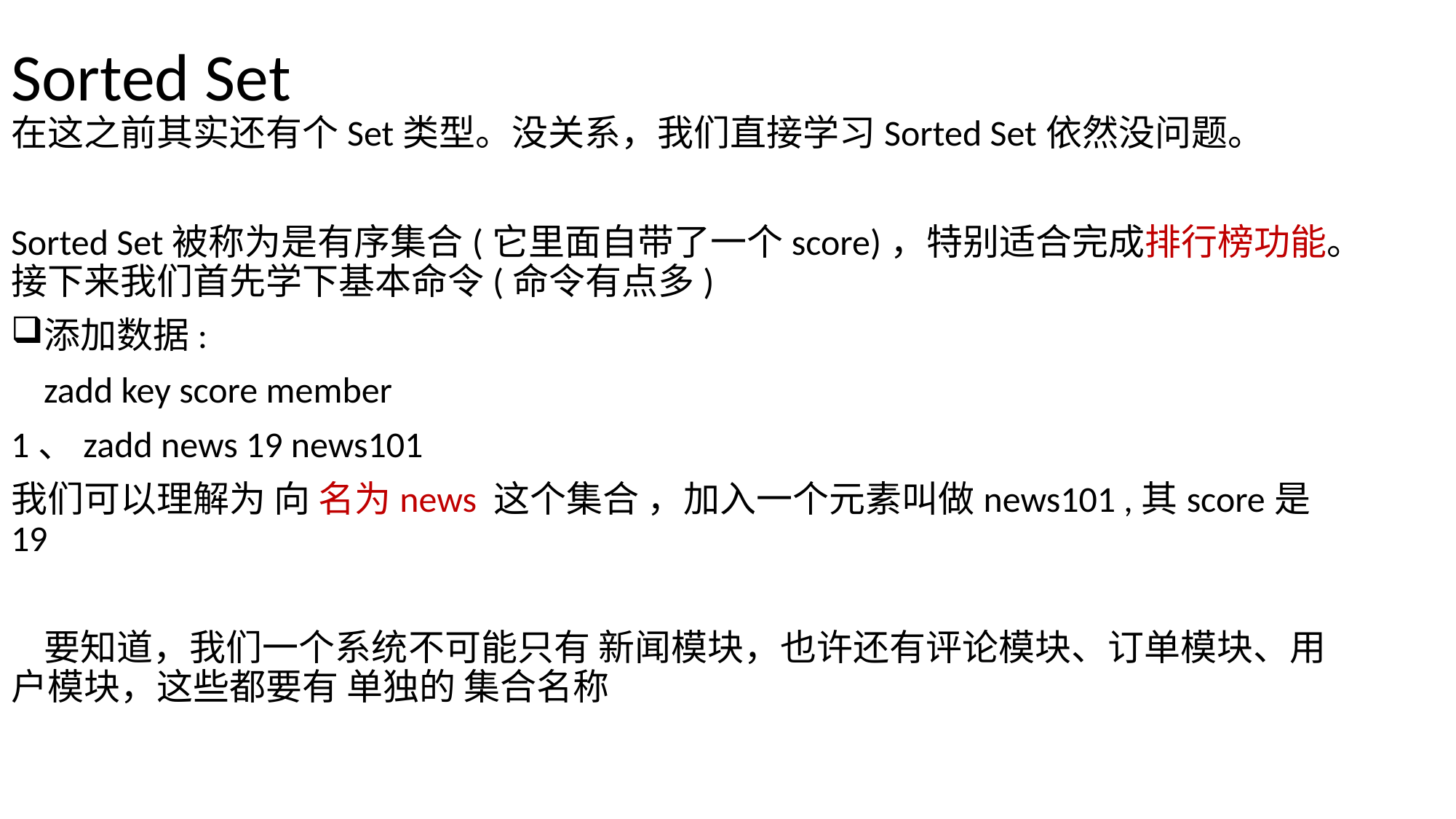

# Sorted Set
在这之前其实还有个Set类型。没关系，我们直接学习Sorted Set依然没问题。

Sorted Set被称为是有序集合(它里面自带了一个score)，特别适合完成排行榜功能。接下来我们首先学下基本命令(命令有点多)
添加数据:
    zadd key score member
1、zadd news 19 news101
我们可以理解为 向 名为news 这个集合 ，加入一个元素叫做news101 ,其score是19

   要知道，我们一个系统不可能只有 新闻模块，也许还有评论模块、订单模块、用户模块，这些都要有 单独的 集合名称